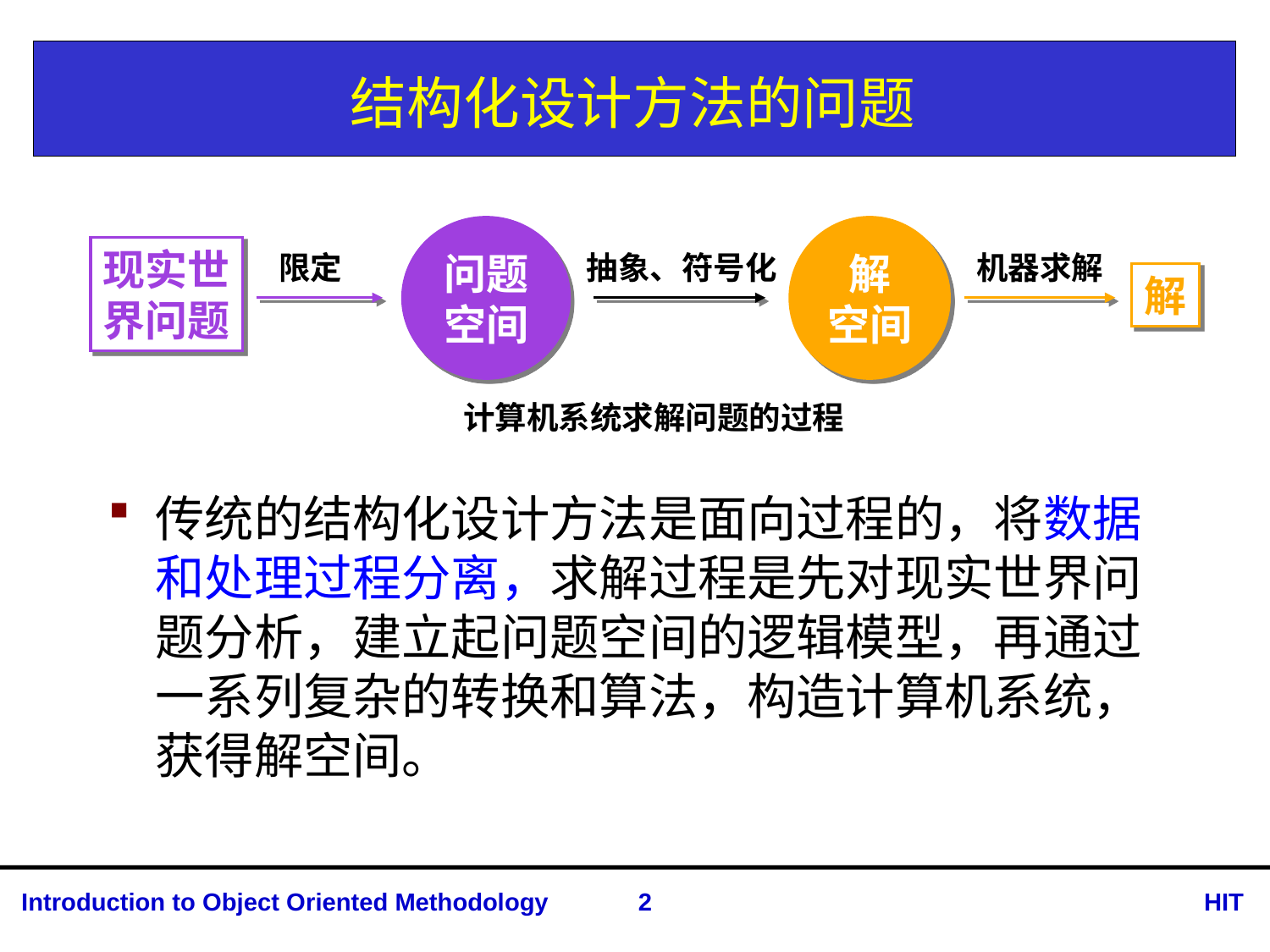

# 结构化设计方法的问题
问题
空间
解
空间
现实世
界问题
机器求解
限定
抽象、符号化
解
计算机系统求解问题的过程
传统的结构化设计方法是面向过程的，将数据和处理过程分离，求解过程是先对现实世界问题分析，建立起问题空间的逻辑模型，再通过一系列复杂的转换和算法，构造计算机系统，获得解空间。